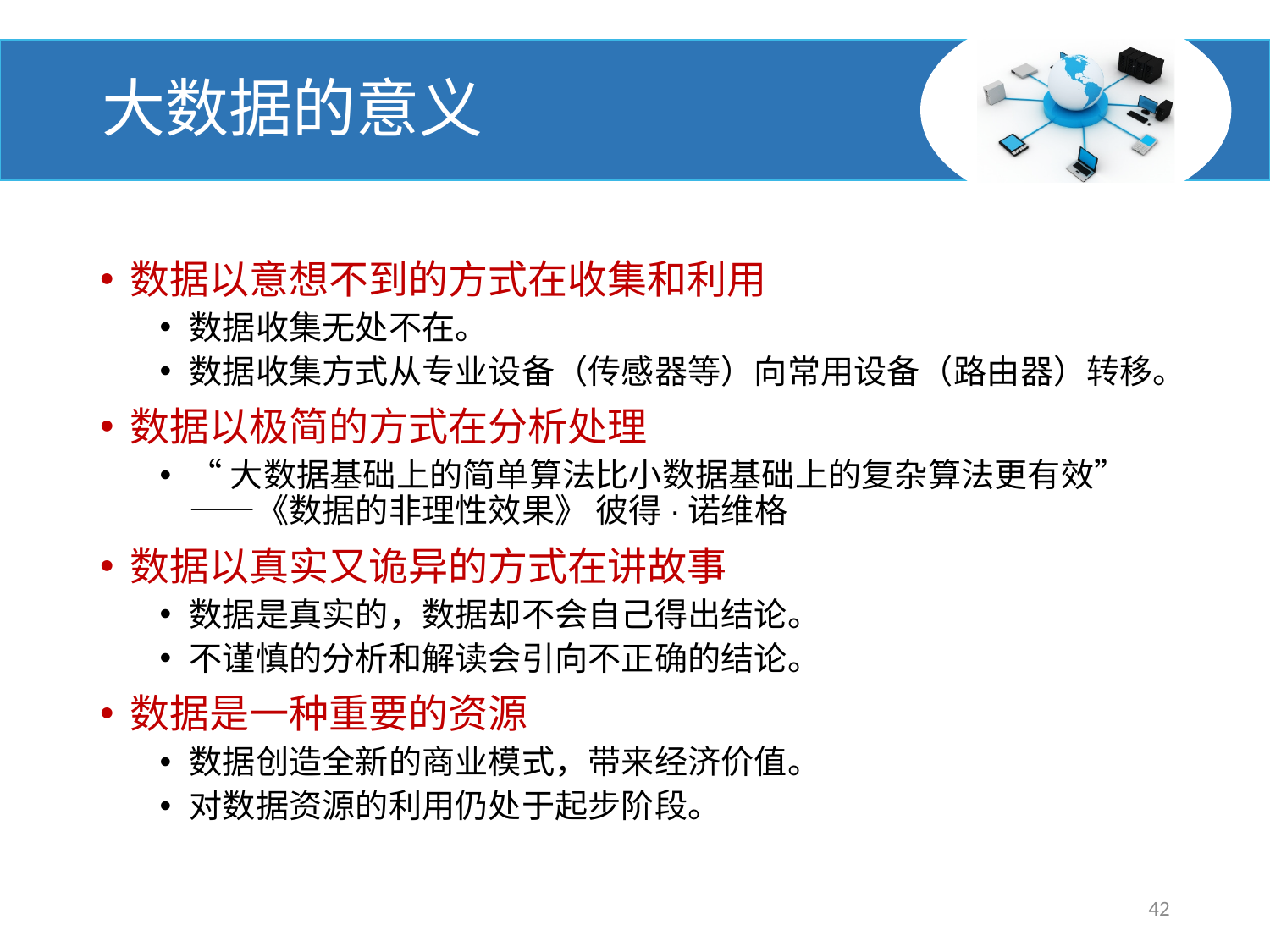

# 大数据的意义
数据以意想不到的方式在收集和利用
数据收集无处不在。
数据收集方式从专业设备（传感器等）向常用设备（路由器）转移。
数据以极简的方式在分析处理
“大数据基础上的简单算法比小数据基础上的复杂算法更有效”——《数据的非理性效果》 彼得·诺维格
数据以真实又诡异的方式在讲故事
数据是真实的，数据却不会自己得出结论。
不谨慎的分析和解读会引向不正确的结论。
数据是一种重要的资源
数据创造全新的商业模式，带来经济价值。
对数据资源的利用仍处于起步阶段。

42